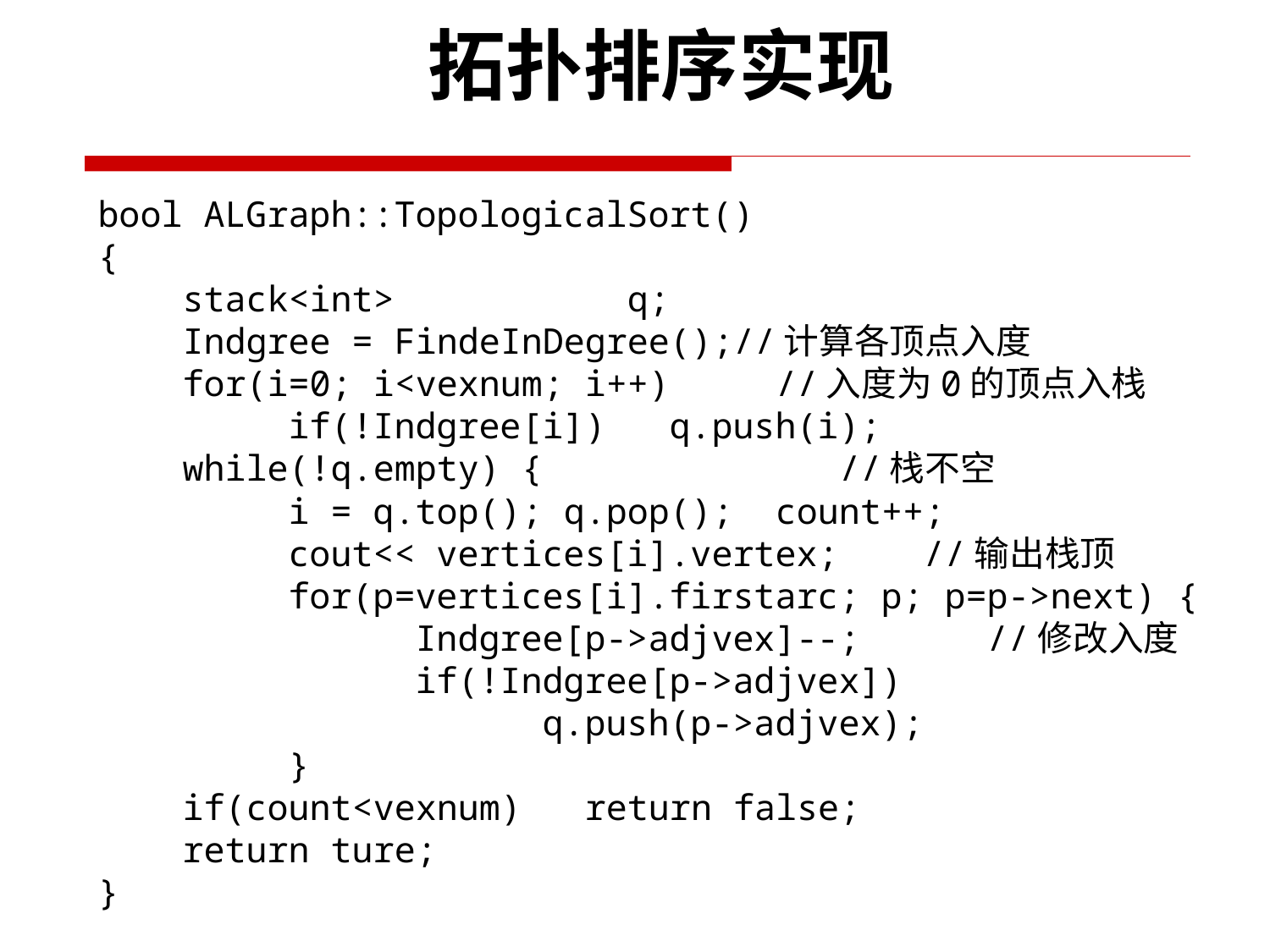

拓扑排序实现
bool ALGraph::TopologicalSort()
{
    stack<int>           q;
    Indgree = FindeInDegree();//计算各顶点入度
    for(i=0; i<vexnum; i++)     //入度为0的顶点入栈
         if(!Indgree[i])   q.push(i);
    while(!q.empty) {              //栈不空
         i = q.top(); q.pop();  count++;
         cout<< vertices[i].vertex;    //输出栈顶
         for(p=vertices[i].firstarc; p; p=p->next) {
               Indgree[p->adjvex]--;      //修改入度
               if(!Indgree[p->adjvex])
                     q.push(p->adjvex);
         }
    if(count<vexnum)   return false;
    return ture;
}